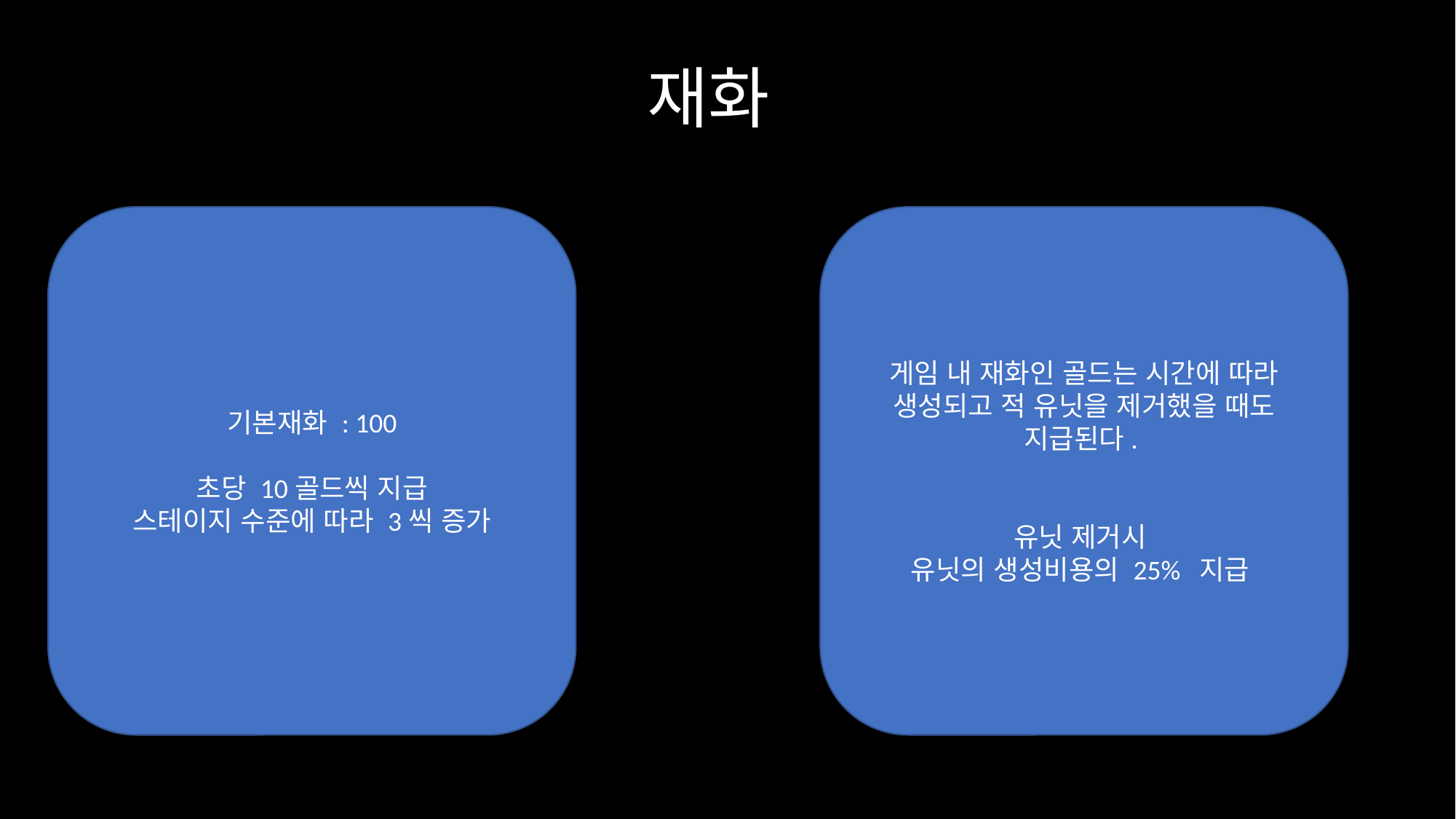

# 재화
기본재화 : 100
초당 10골드씩 지급
스테이지 수준에 따라 3씩 증가
게임 내 재화인 골드는 시간에 따라 생성되고 적 유닛을 제거했을 때도 지급된다.
유닛 제거시
유닛의 생성비용의 25%  지급